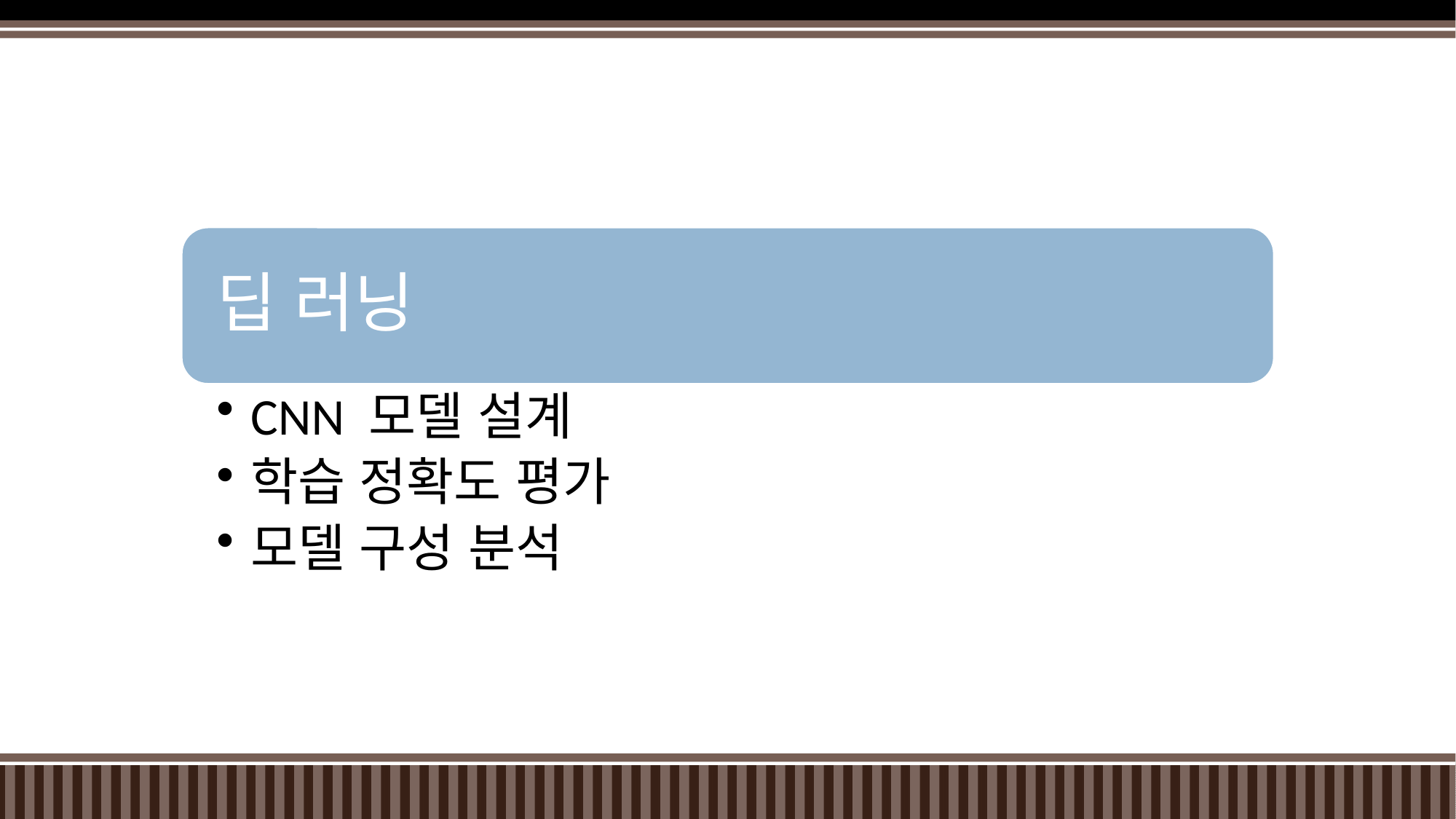

딥 러닝
CNN 모델 설계
학습 정확도 평가
모델 구성 분석